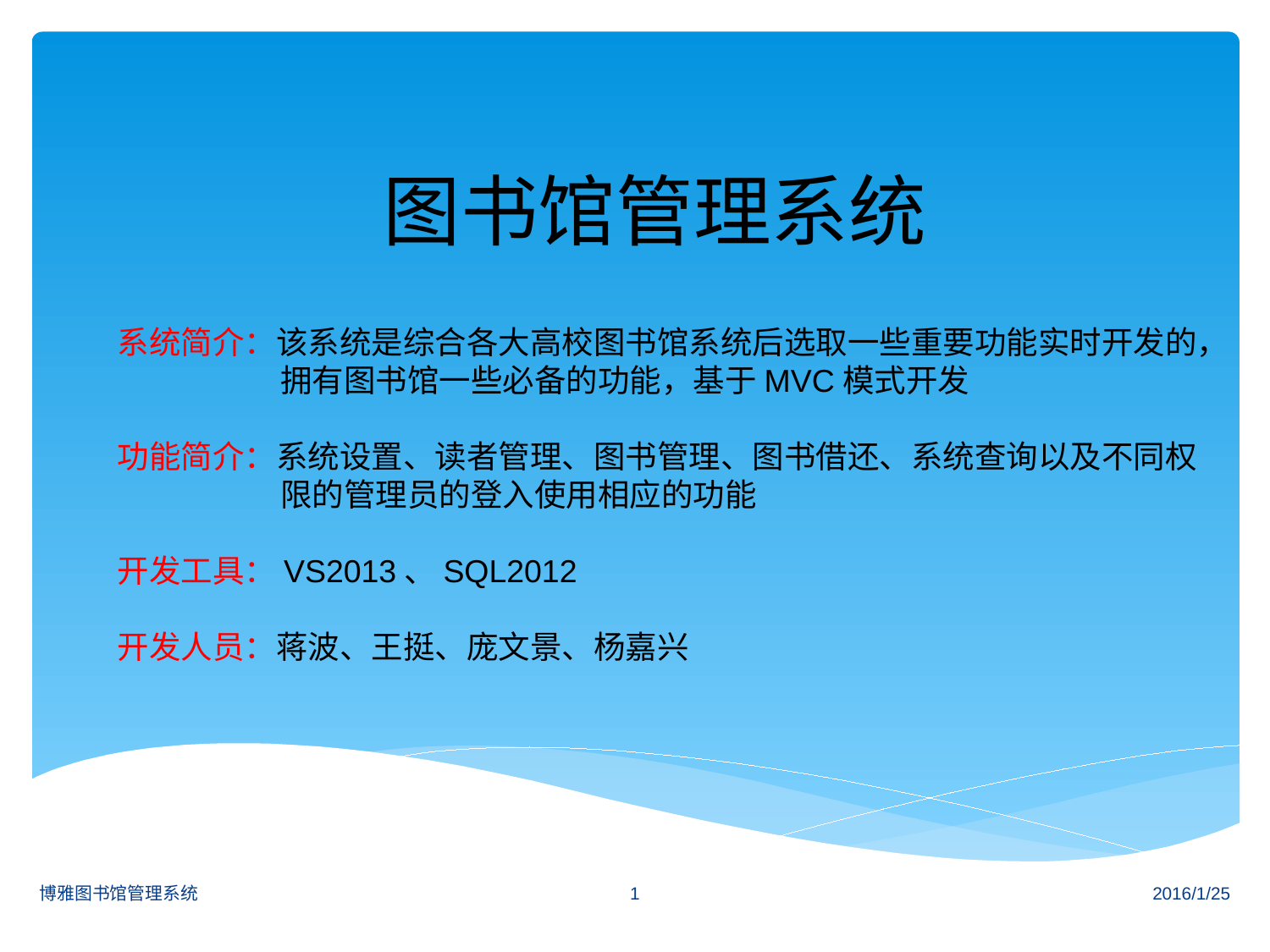

图书馆管理系统
系统简介：该系统是综合各大高校图书馆系统后选取一些重要功能实时开发的，	     拥有图书馆一些必备的功能，基于MVC模式开发

功能简介：系统设置、读者管理、图书管理、图书借还、系统查询以及不同权	     限的管理员的登入使用相应的功能

开发工具：VS2013、SQL2012

开发人员：蒋波、王挺、庞文景、杨嘉兴
1
博雅图书馆管理系统
2016/1/25